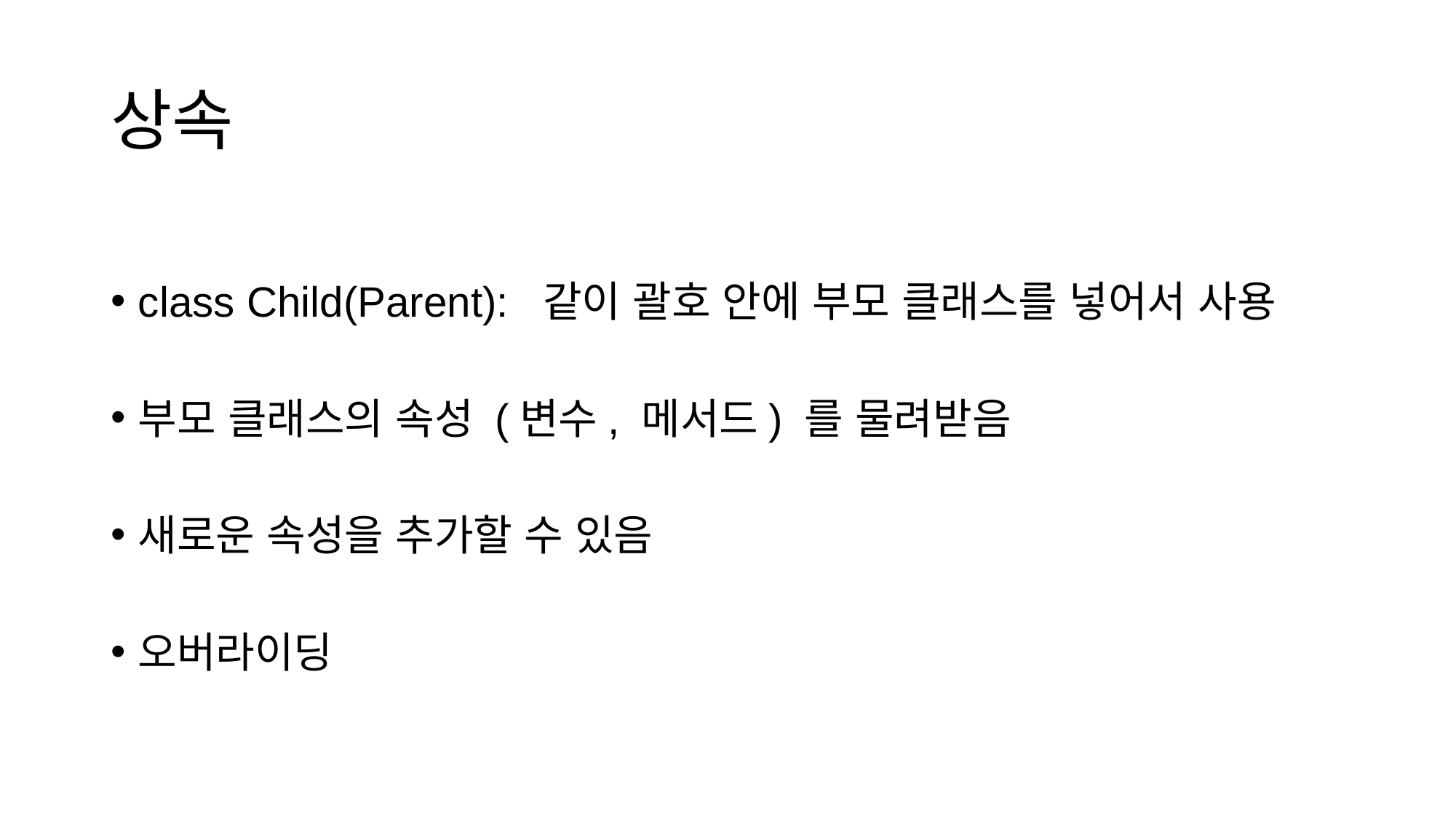

# 상속
class Child(Parent):  같이 괄호 안에 부모 클래스를 넣어서 사용
부모 클래스의 속성 (변수, 메서드) 를 물려받음
새로운 속성을 추가할 수 있음
오버라이딩